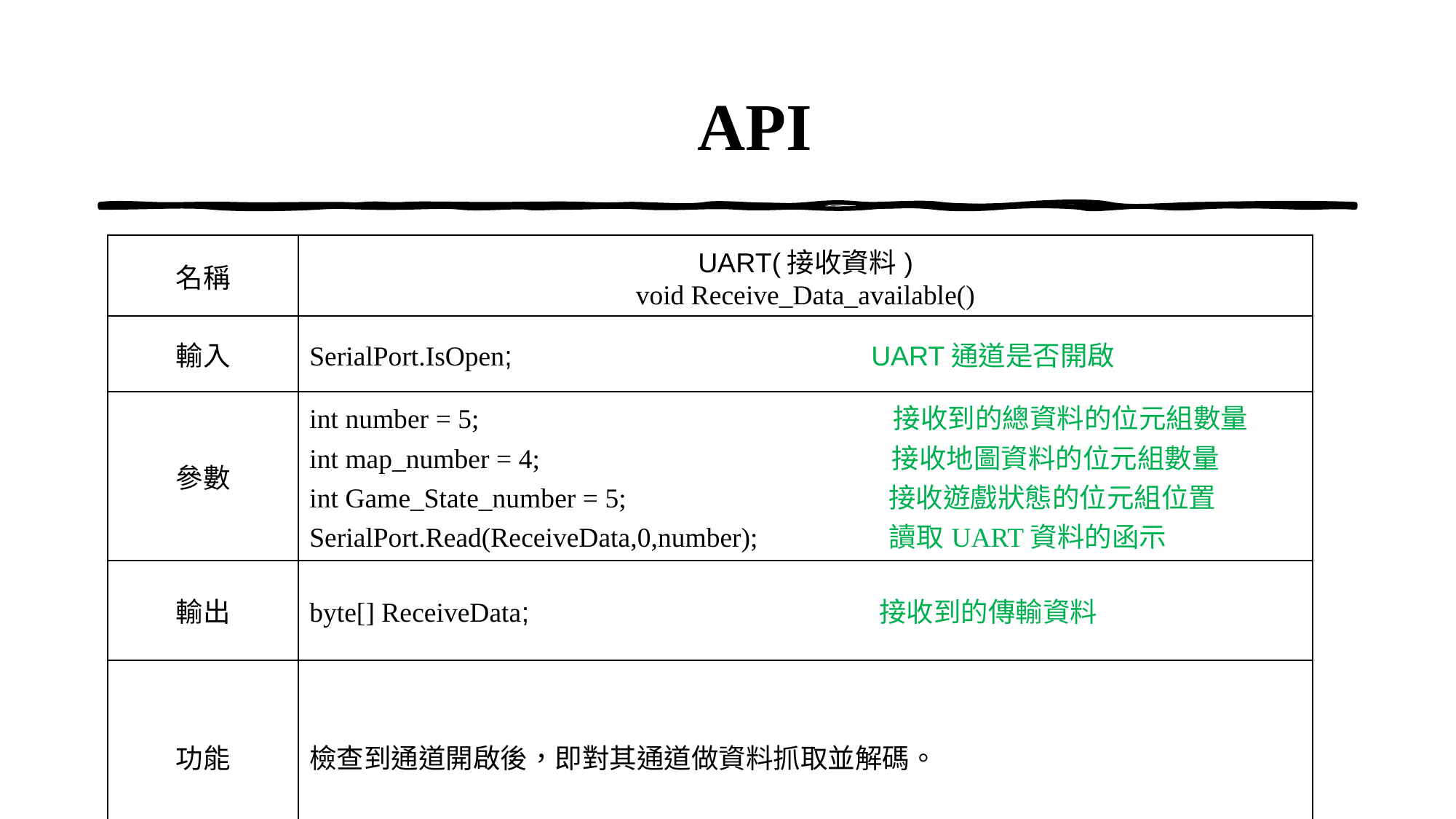

# API
| 名稱 | UART(接收資料) void Receive\_Data\_available() |
| --- | --- |
| 輸入 | SerialPort.IsOpen; UART通道是否開啟 |
| 參數 | int number = 5; 接收到的總資料的位元組數量 int map\_number = 4; 接收地圖資料的位元組數量 int Game\_State\_number = 5; 接收遊戲狀態的位元組位置 SerialPort.Read(ReceiveData,0,number); 讀取UART資料的函示 |
| 輸出 | byte[] ReceiveData; 接收到的傳輸資料 |
| 功能 | 檢查到通道開啟後，即對其通道做資料抓取並解碼。 |